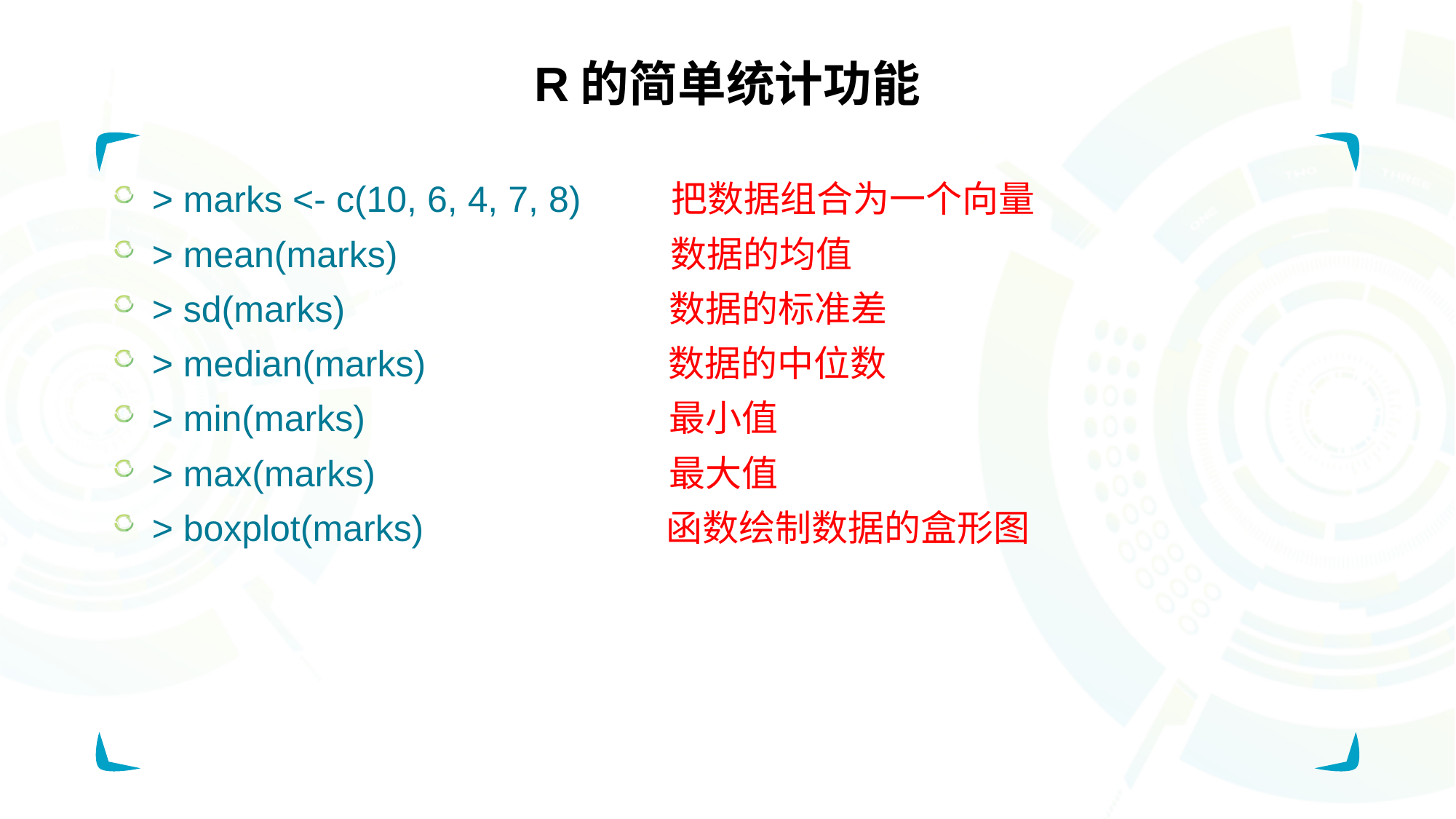

# R的简单统计功能

> marks <- c(10, 6, 4, 7, 8)        把数据组合为一个向量
> mean(marks)                          数据的均值
> sd(marks)                               数据的标准差
> median(marks)                       数据的中位数
> min(marks)                             最小值
> max(marks)                            最大值
> boxplot(marks)                       函数绘制数据的盒形图